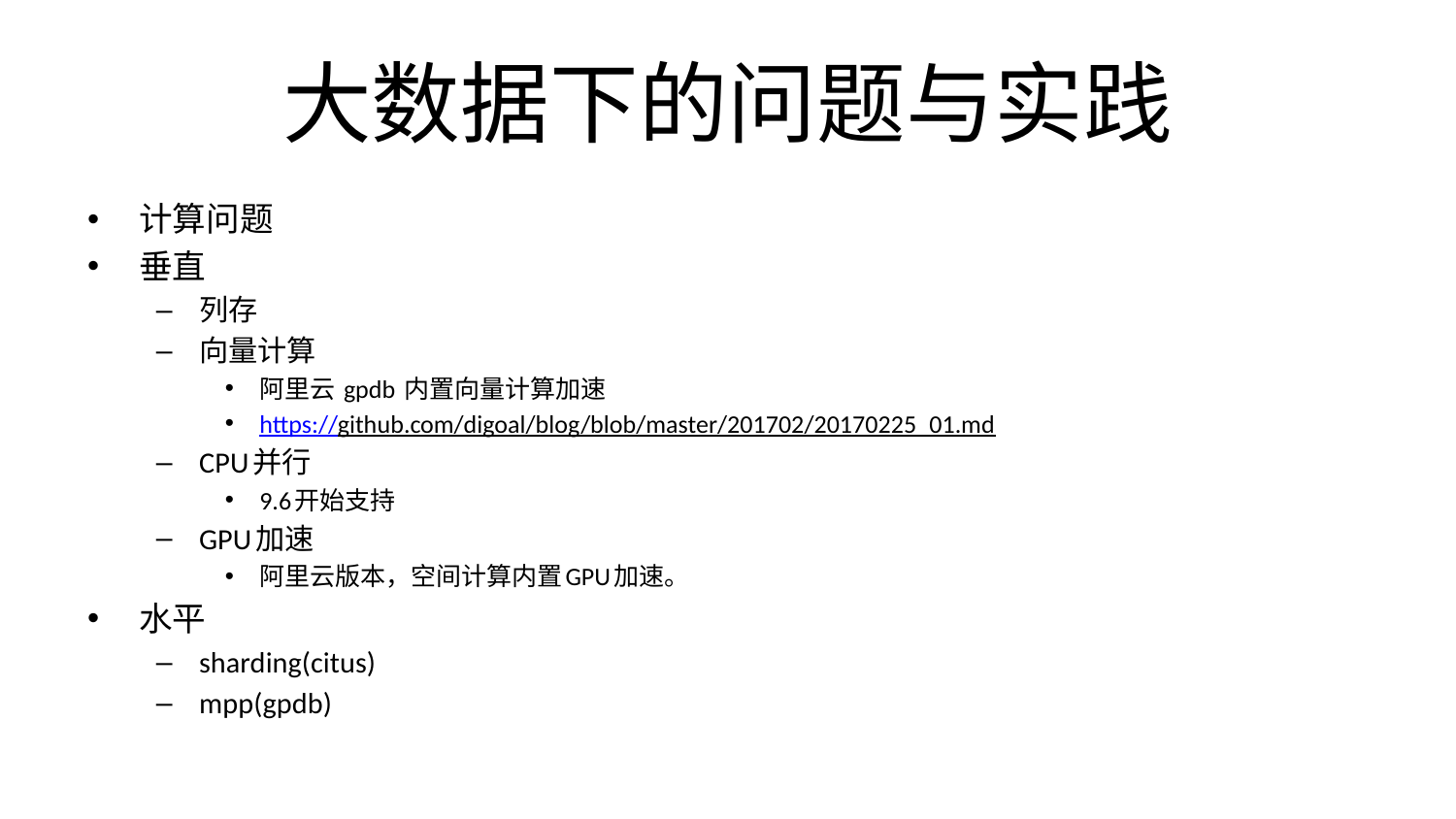

# 大数据下的问题与实践
计算问题
垂直
列存
向量计算
阿里云 gpdb 内置向量计算加速
https://github.com/digoal/blog/blob/master/201702/20170225_01.md
CPU并行
9.6开始支持
GPU加速
阿里云版本，空间计算内置GPU加速。
水平
sharding(citus)
mpp(gpdb)